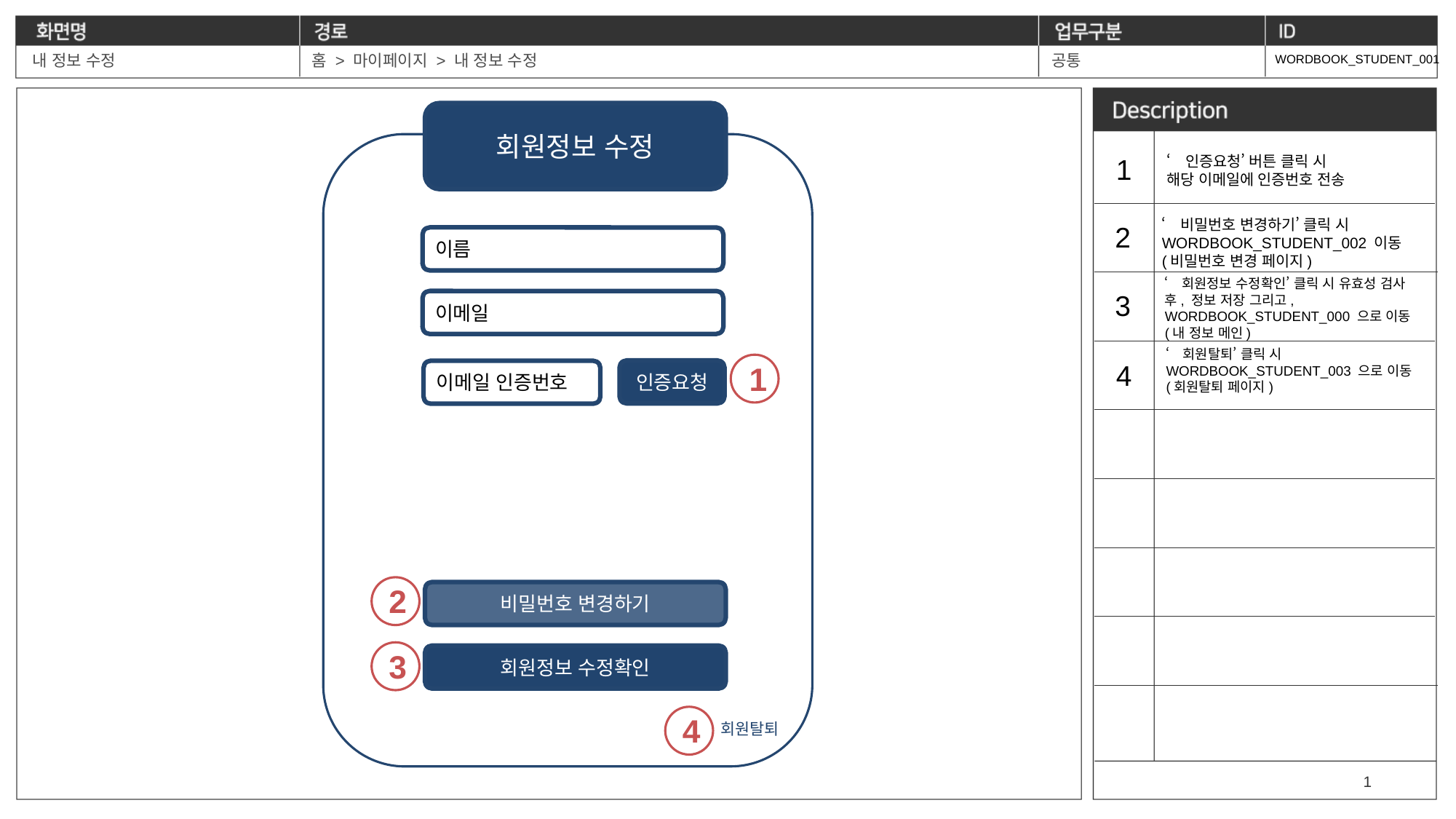

내 정보 수정
홈 > 마이페이지 > 내 정보 수정
공통
WORDBOOK_STUDENT_001
회원정보 수정

1

‘인증요청’ 버튼 클릭 시
해당 이메일에 인증번호 전송
2

‘비밀번호 변경하기’ 클릭 시
WORDBOOK_STUDENT_002 이동
(비밀번호 변경 페이지)
이름
‘회원정보 수정확인’ 클릭 시 유효성 검사 후, 정보 저장 그리고,
WORDBOOK_STUDENT_000 으로 이동
(내 정보 메인)
3

이메일
4

‘회원탈퇴’ 클릭 시
WORDBOOK_STUDENT_003 으로 이동
(회원탈퇴 페이지)
1
인증요청
이메일 인증번호

2
비밀번호 변경하기

3
회원정보 수정확인

4
회원탈퇴
1